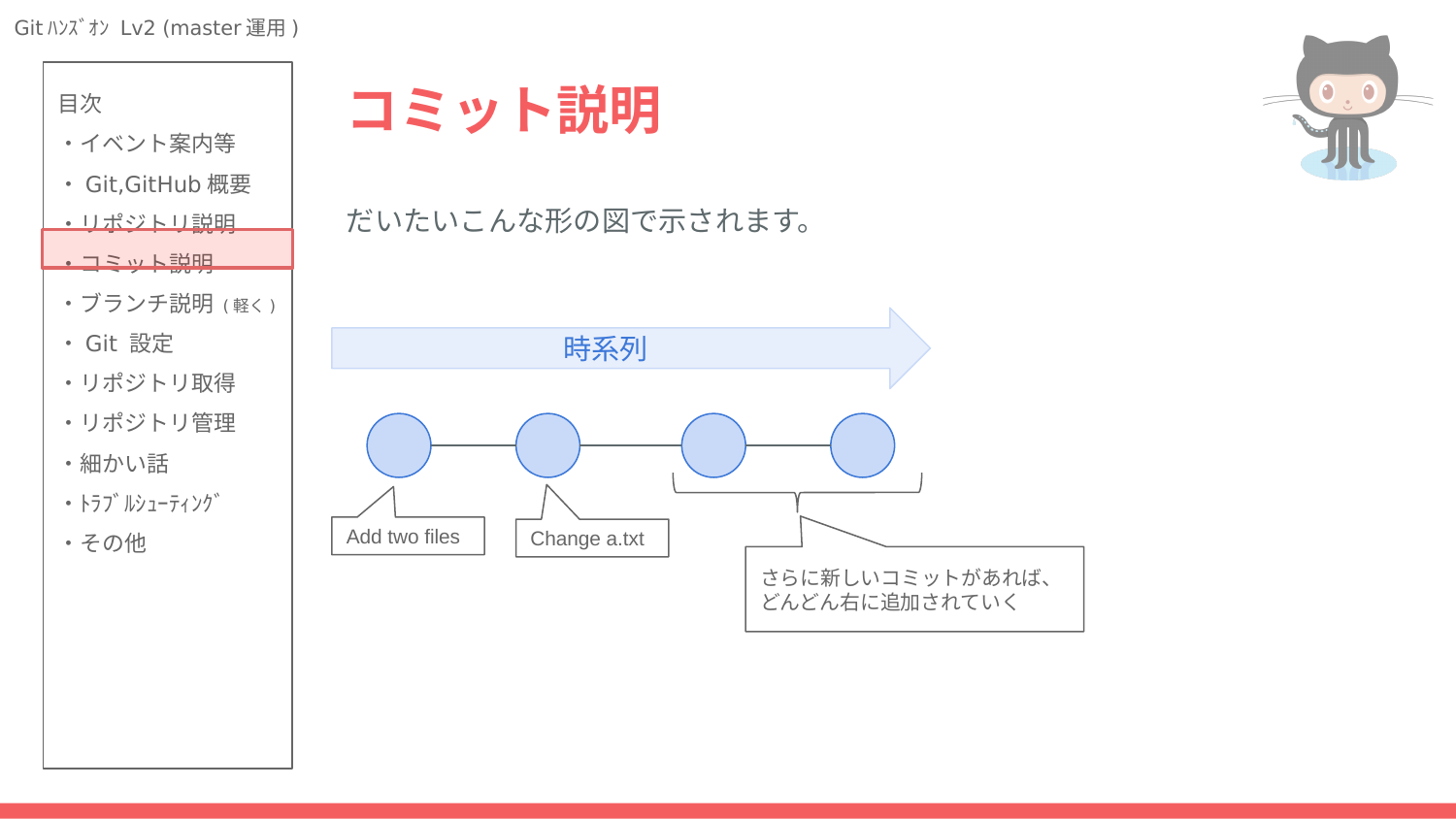

# コミット説明
だいたいこんな形の図で示されます。

時系列

Add two files
Change a.txt
さらに新しいコミットがあれば、
どんどん右に追加されていく